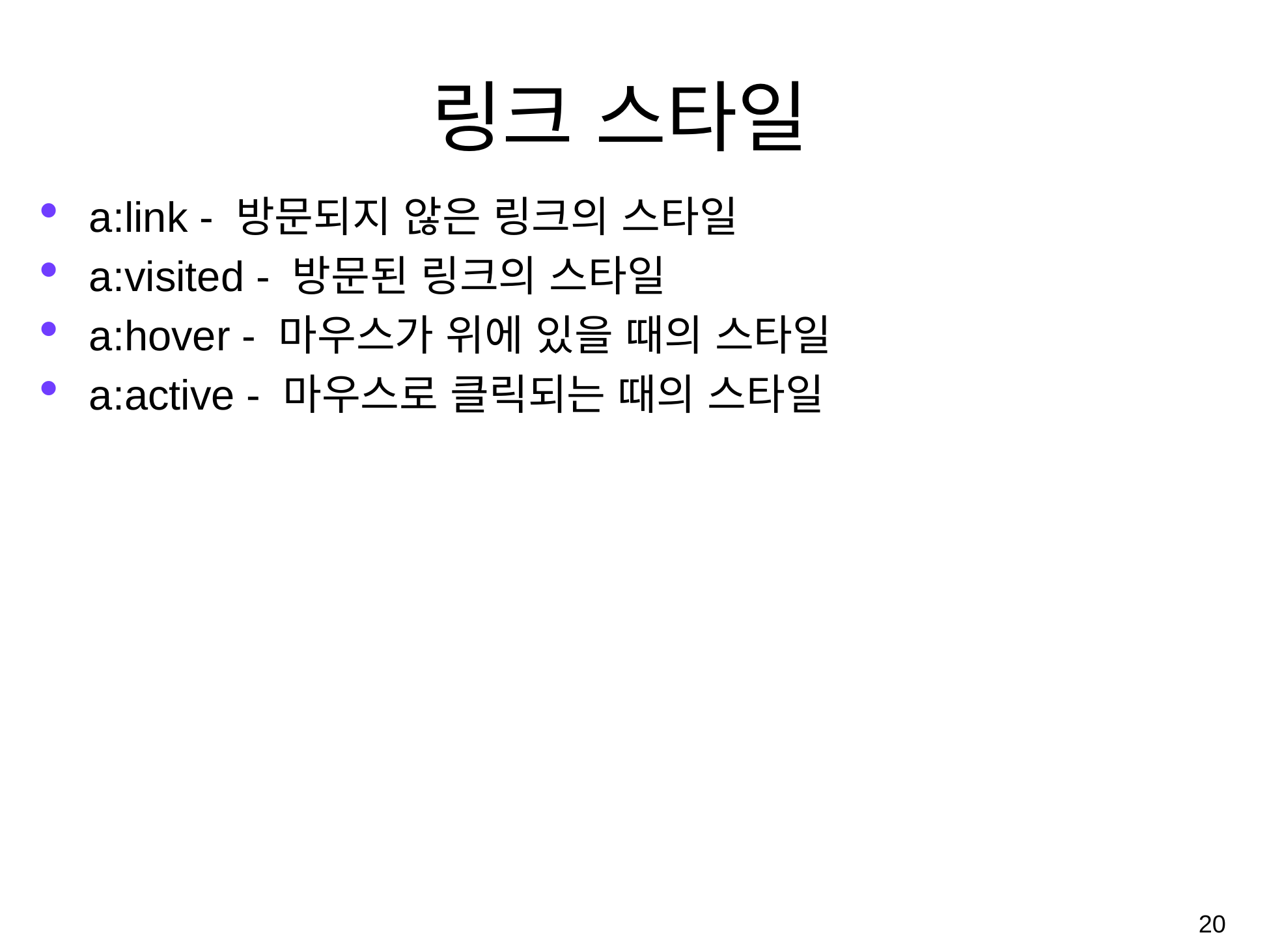

# 링크 스타일
a:link - 방문되지 않은 링크의 스타일
a:visited - 방문된 링크의 스타일
a:hover - 마우스가 위에 있을 때의 스타일
a:active - 마우스로 클릭되는 때의 스타일

20